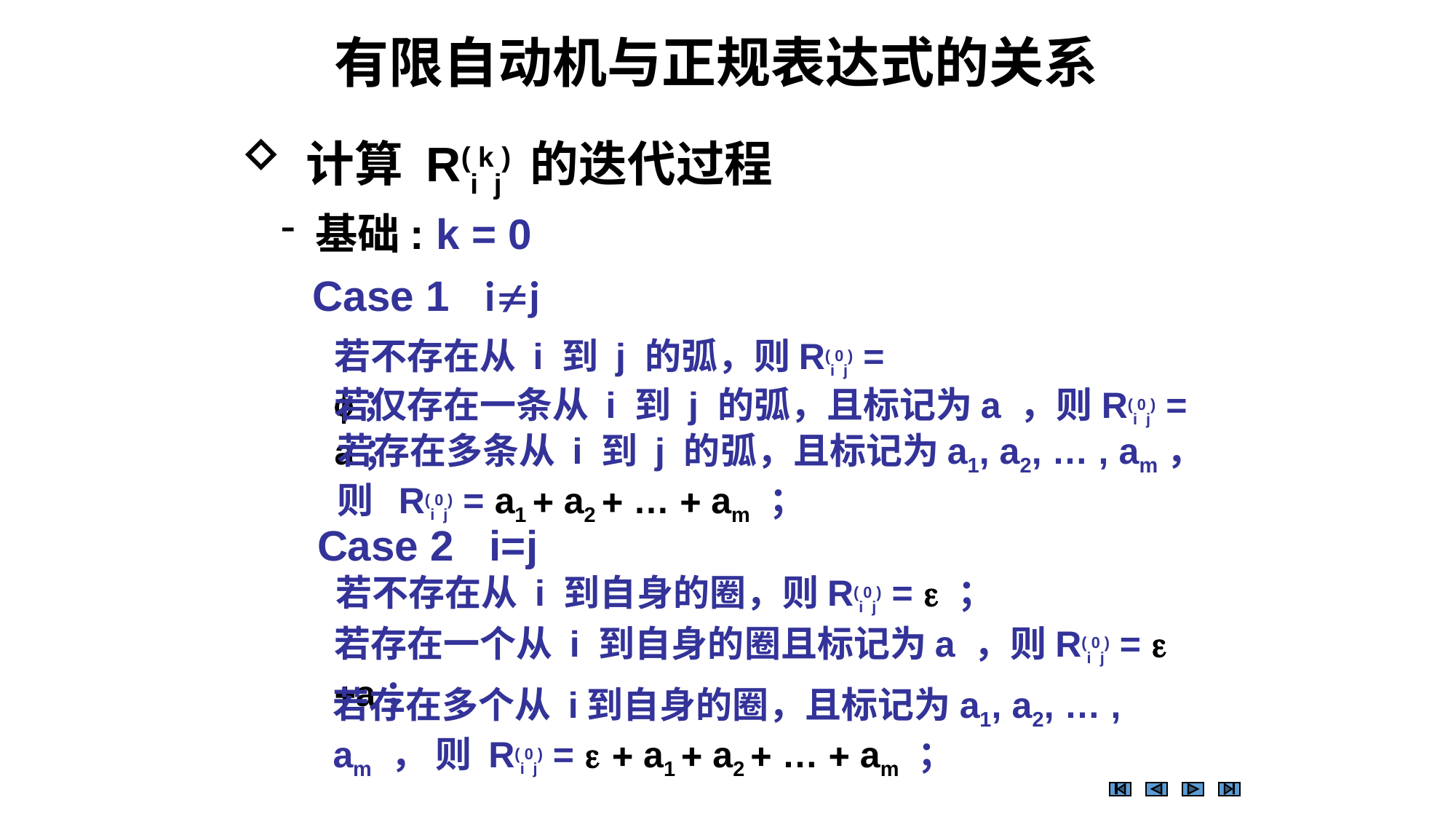

有限自动机与正规表达式的关系
 计算 R(ikj) 的迭代过程
 基础: k = 0
Case 1   i≠j
若不存在从 i 到 j 的弧，则R(i0j) = φ；
若仅存在一条从 i 到 j 的弧，且标记为a ，则R(i0j) = a；
若存在多条从 i 到 j 的弧，且标记为a1, a2, … , am， 则  R(i0j) = a1 + a2 + … + am ；
Case 2   i=j
若不存在从 i 到自身的圈，则R(i0j) = ε ；
若存在一个从 i 到自身的圈且标记为a ，则R(i0j) = ε +a；
若存在多个从 i到自身的圈，且标记为a1, a2, … , am ， 则 R(i0j) = ε  + a1 + a2 + … + am ；